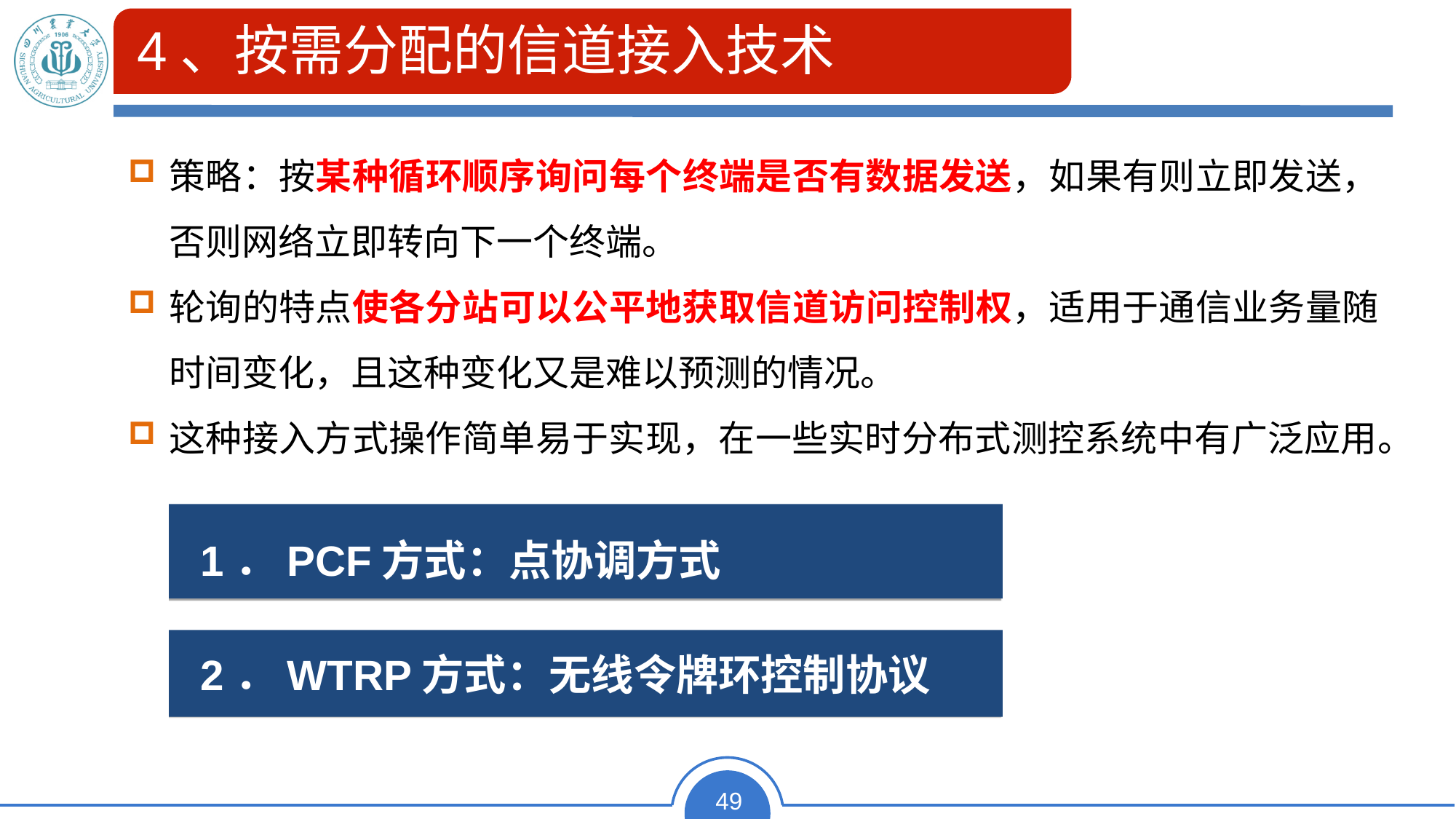

# 4、按需分配的信道接入技术
策略：按某种循环顺序询问每个终端是否有数据发送，如果有则立即发送，否则网络立即转向下一个终端。
轮询的特点使各分站可以公平地获取信道访问控制权，适用于通信业务量随时间变化，且这种变化又是难以预测的情况。
这种接入方式操作简单易于实现，在一些实时分布式测控系统中有广泛应用。
1．PCF方式：点协调方式
2．WTRP方式：无线令牌环控制协议